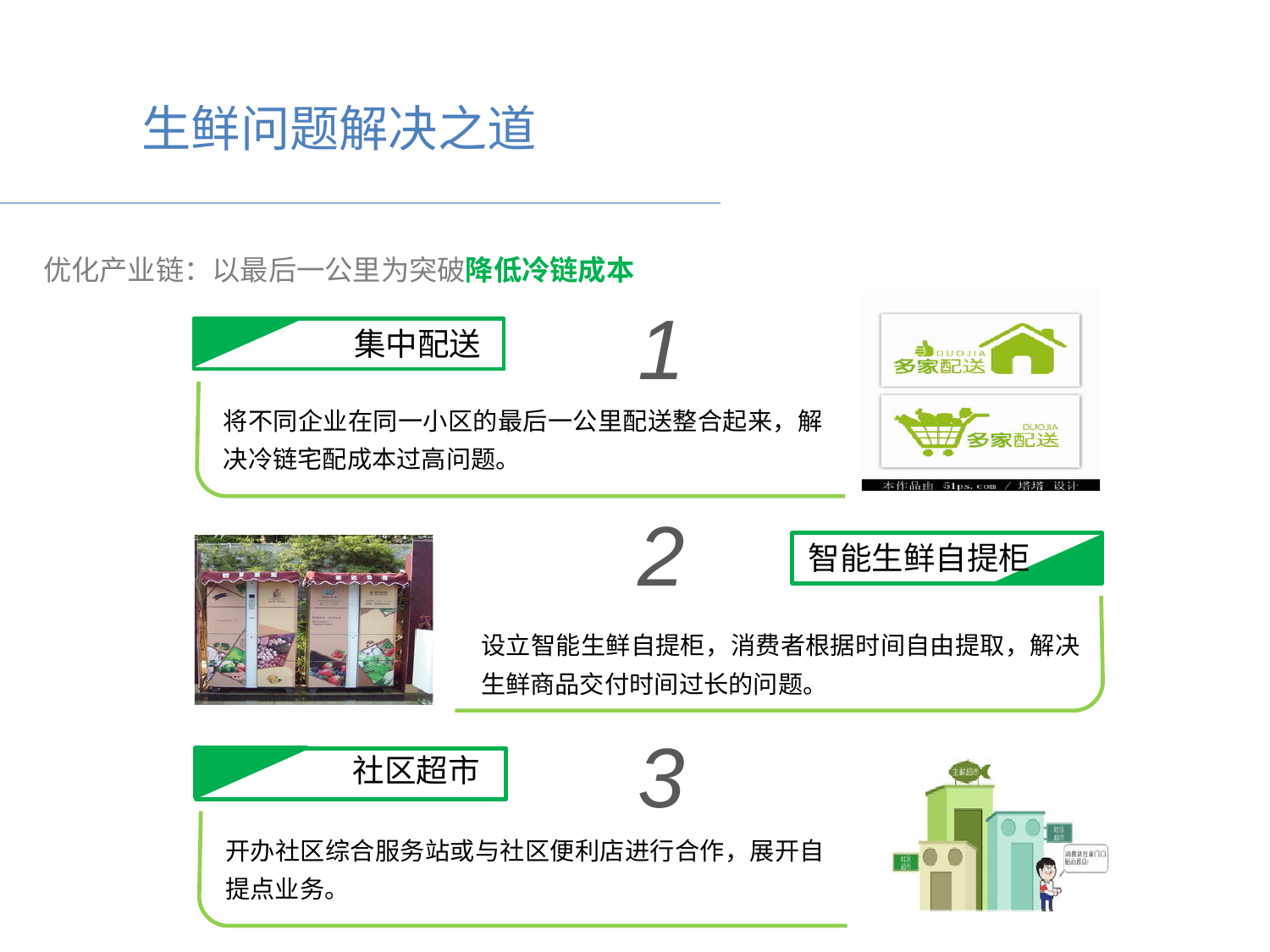

生鲜问题解决之道
优化产业链：以最后一公里为突破降低冷链成本
1

    集中配送

将不同企业在同一小区的最后一公里配送整合起来，解决冷链宅配成本过高问题。
2
智能生鲜自提柜

设立智能生鲜自提柜，消费者根据时间自由提取，解决生鲜商品交付时间过长的问题。
3

    社区超市

开办社区综合服务站或与社区便利店进行合作，展开自提点业务。